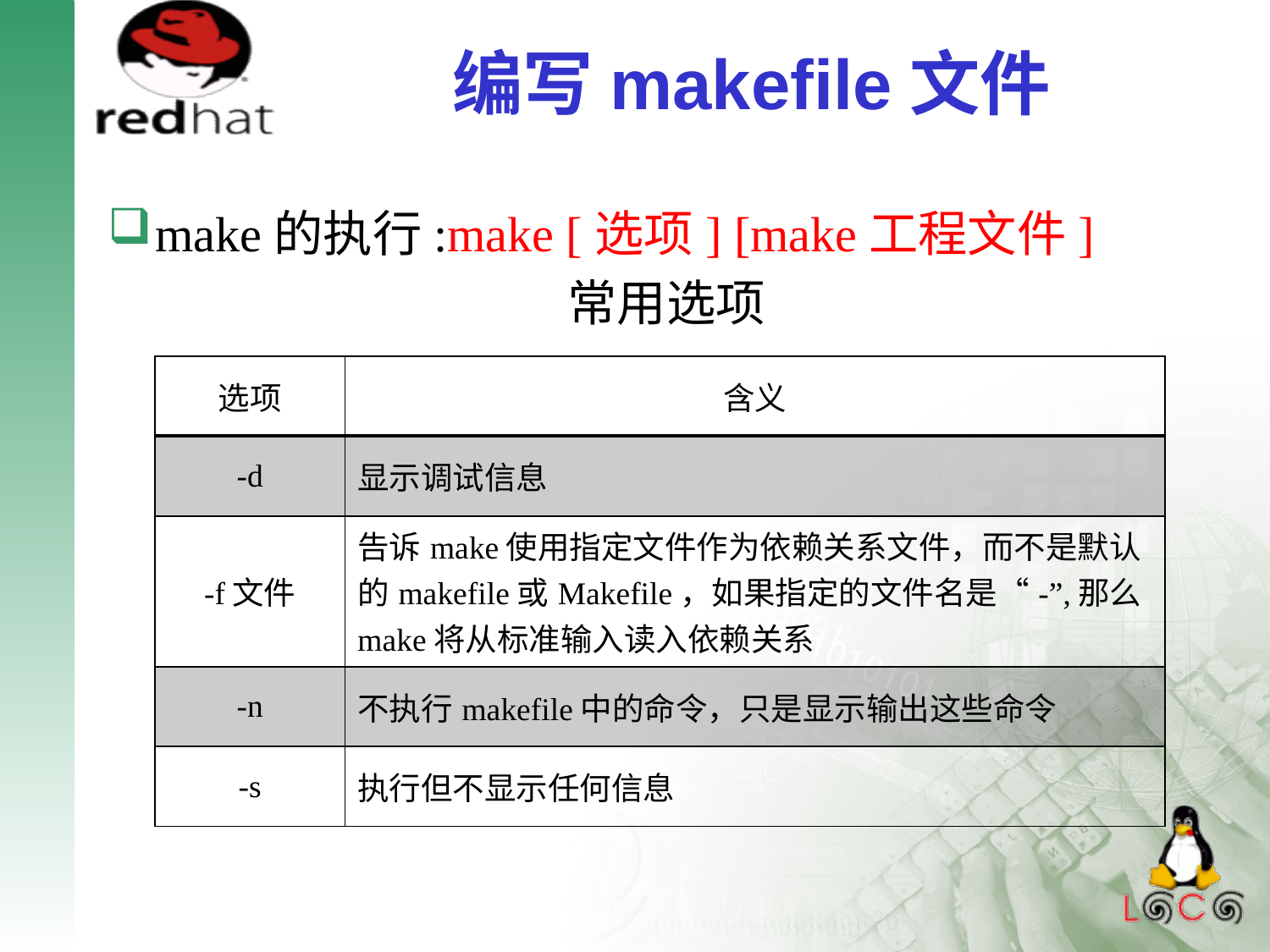

# 编写makefile文件
make的执行:make [选项] [make工程文件]
常用选项

| 选项 | 含义 |
| --- | --- |
| -d | 显示调试信息 |
| -f文件 | 告诉make使用指定文件作为依赖关系文件，而不是默认的makefile或Makefile，如果指定的文件名是“-”,那么make将从标准输入读入依赖关系 |
| -n | 不执行makefile中的命令，只是显示输出这些命令 |
| -s | 执行但不显示任何信息 |